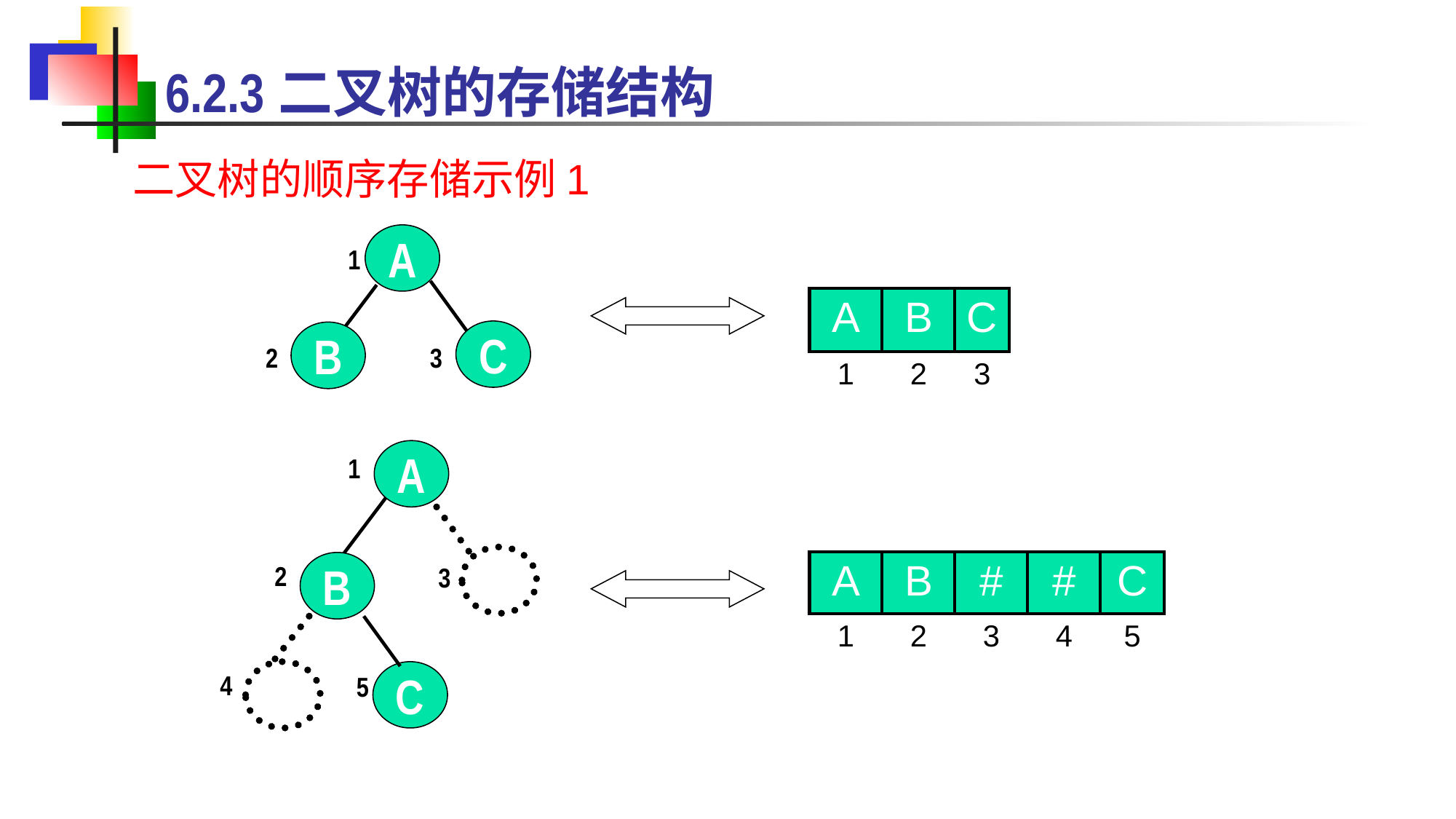

6.2.3二叉树的存储结构
二叉树的顺序存储示例1
A

C
B
1
2
3
| A | B | C |
| --- | --- | --- |
| 1 | 2 | 3 |

A

B

C
1
2
3
4
5

| A | B | # | # | C |
| --- | --- | --- | --- | --- |
| 1 | 2 | 3 | 4 | 5 |